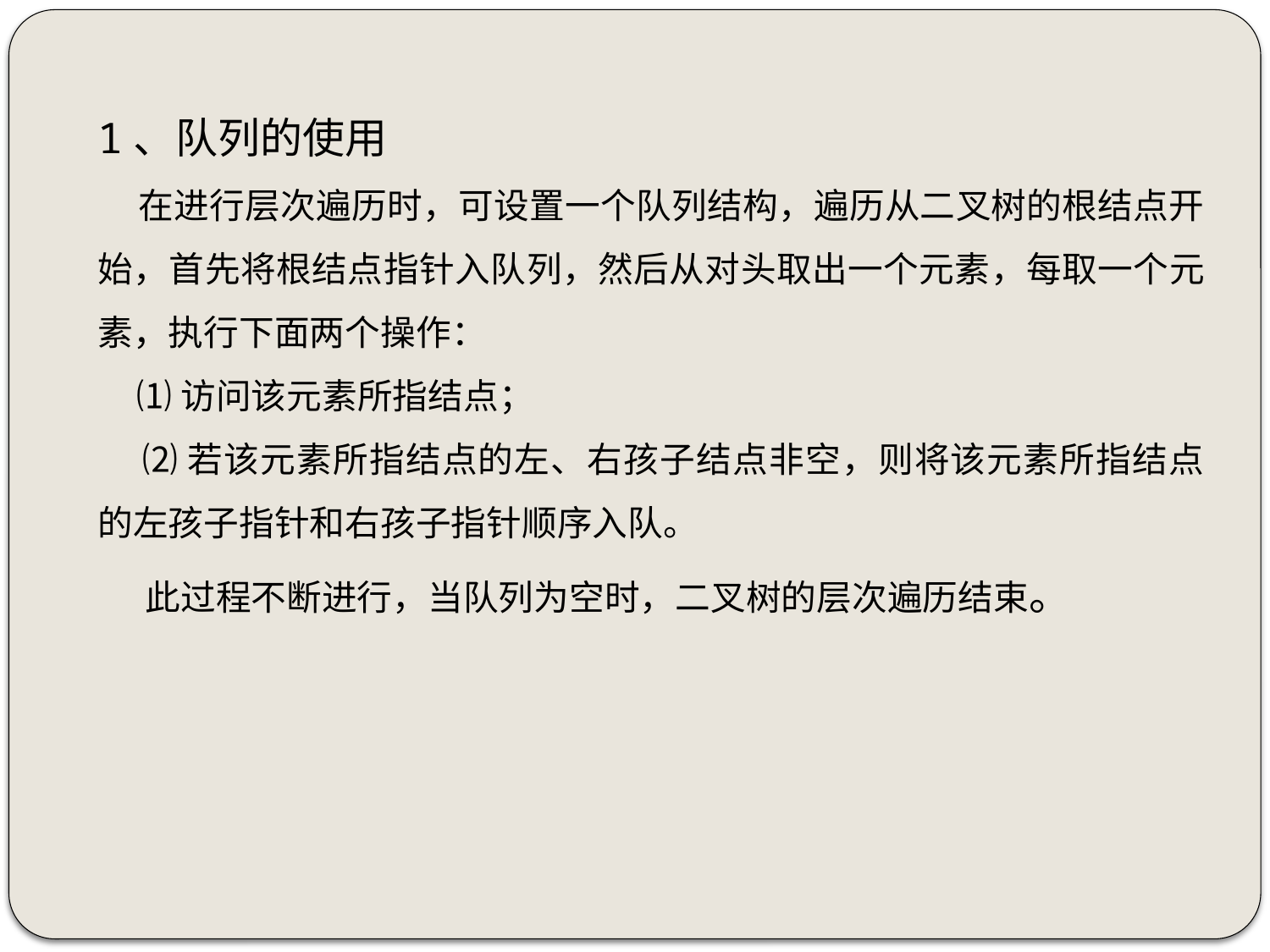

1、队列的使用
    在进行层次遍历时，可设置一个队列结构，遍历从二叉树的根结点开始，首先将根结点指针入队列，然后从对头取出一个元素，每取一个元素，执行下面两个操作：
     ⑴访问该元素所指结点；
     ⑵若该元素所指结点的左、右孩子结点非空，则将该元素所指结点的左孩子指针和右孩子指针顺序入队。
     此过程不断进行，当队列为空时，二叉树的层次遍历结束。